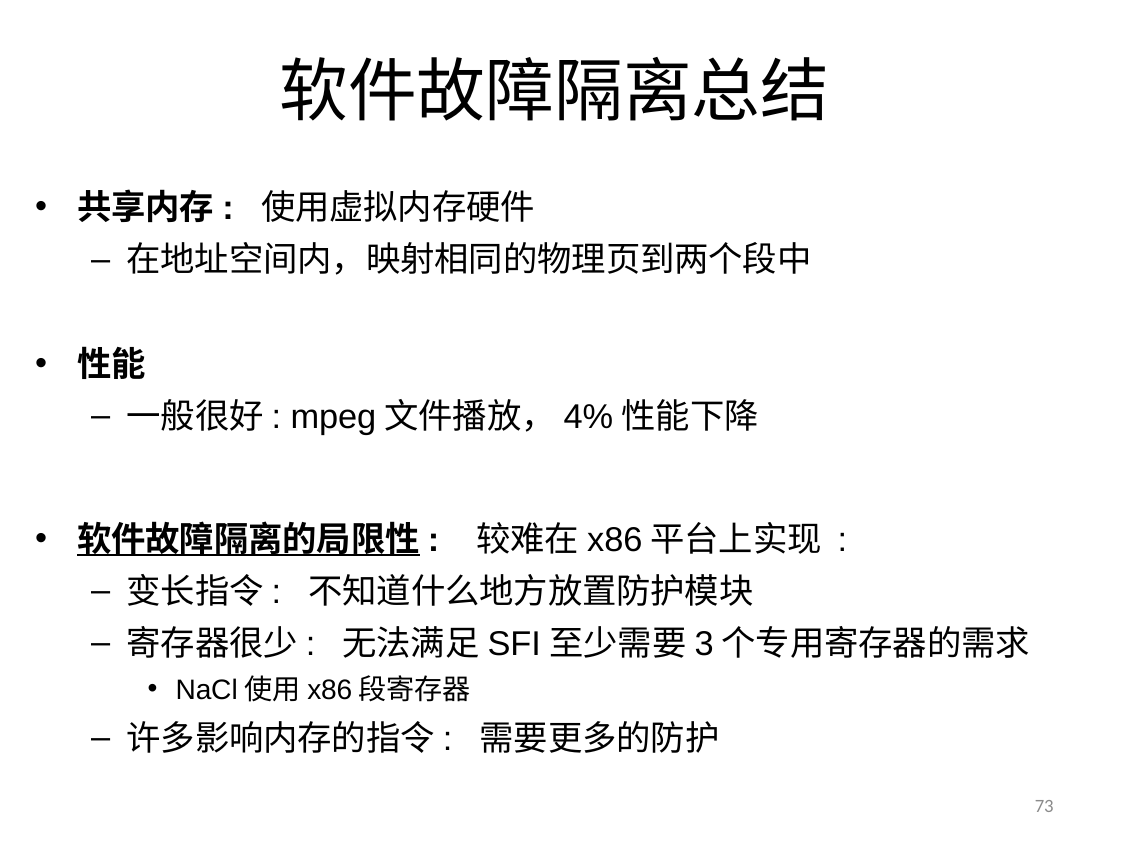

# 软件故障隔离总结
共享内存:  使用虚拟内存硬件
在地址空间内，映射相同的物理页到两个段中

性能
一般很好: mpeg文件播放，4%性能下降

软件故障隔离的局限性:   较难在x86平台上实现 :
变长指令:  不知道什么地方放置防护模块
寄存器很少:  无法满足SFI至少需要3个专用寄存器的需求
NaCl使用x86段寄存器
许多影响内存的指令:  需要更多的防护
73